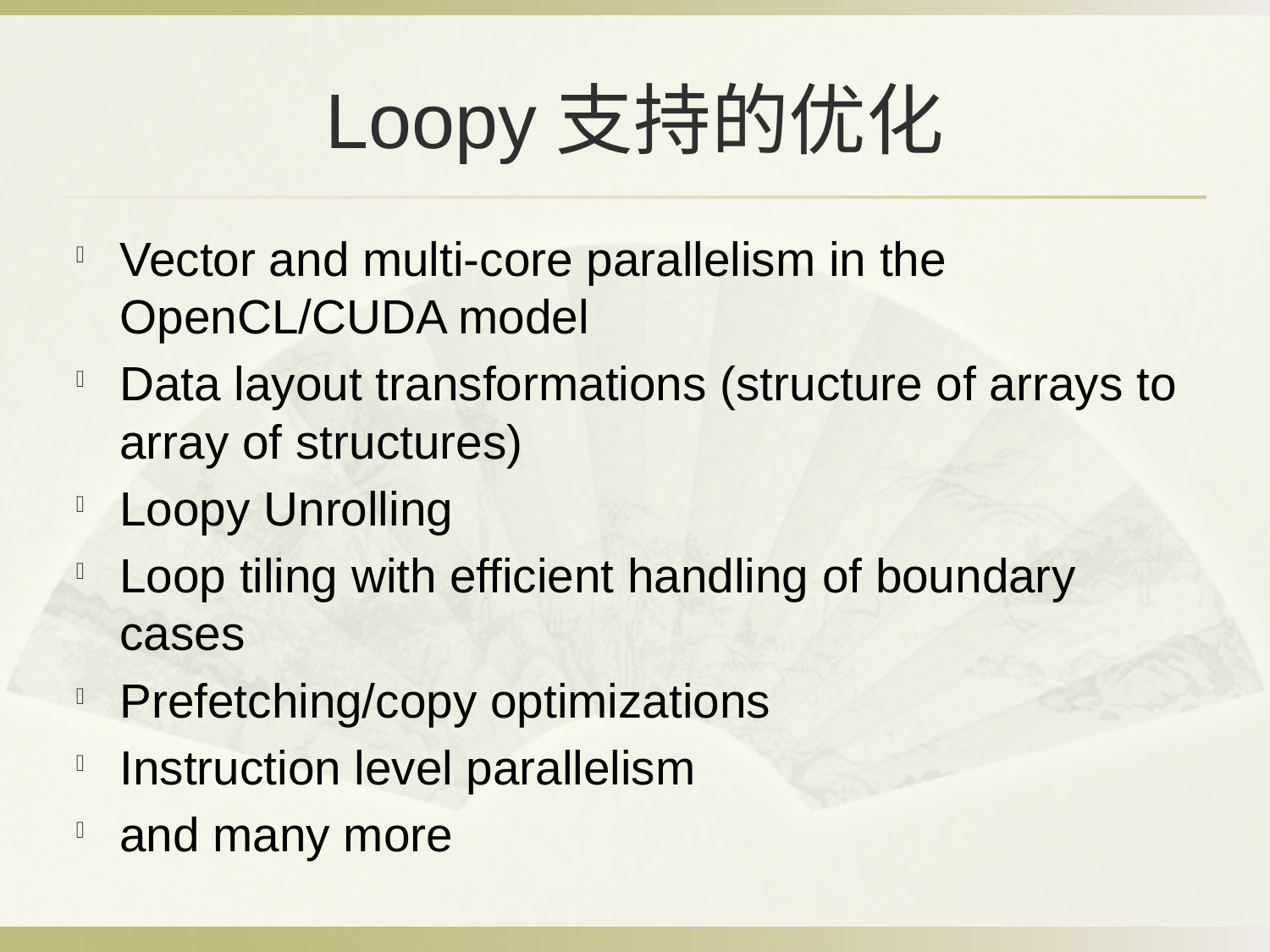

# Loopy支持的优化
Vector and multi-core parallelism in the OpenCL/CUDA model
Data layout transformations (structure of arrays to array of structures)
Loopy Unrolling
Loop tiling with efficient handling of boundary cases
Prefetching/copy optimizations
Instruction level parallelism
and many more